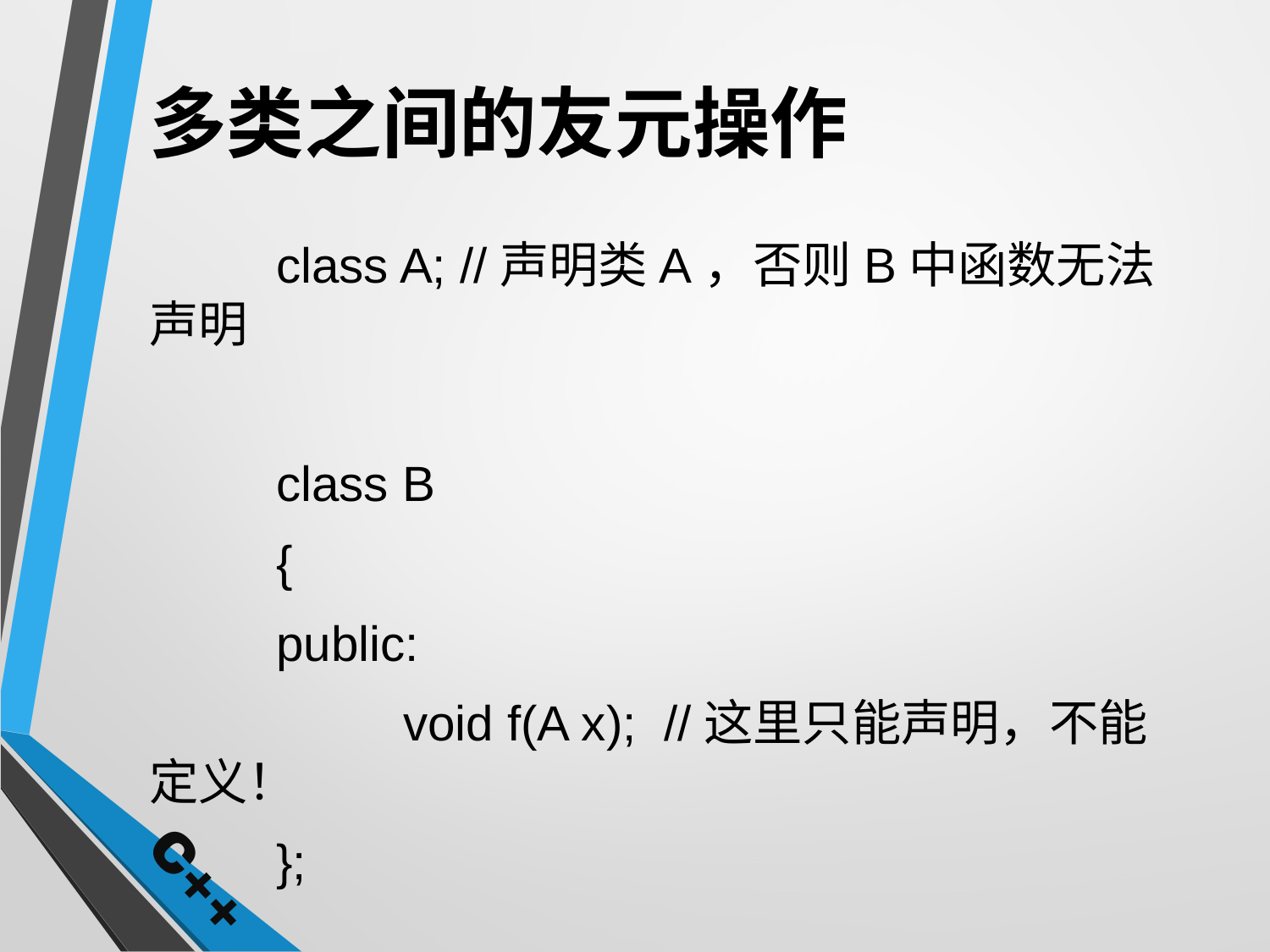

# 多类之间的友元操作
	class A; //声明类A，否则B中函数无法声明

	class B
	{
	public:
		void f(A x);  //这里只能声明，不能定义！
	};